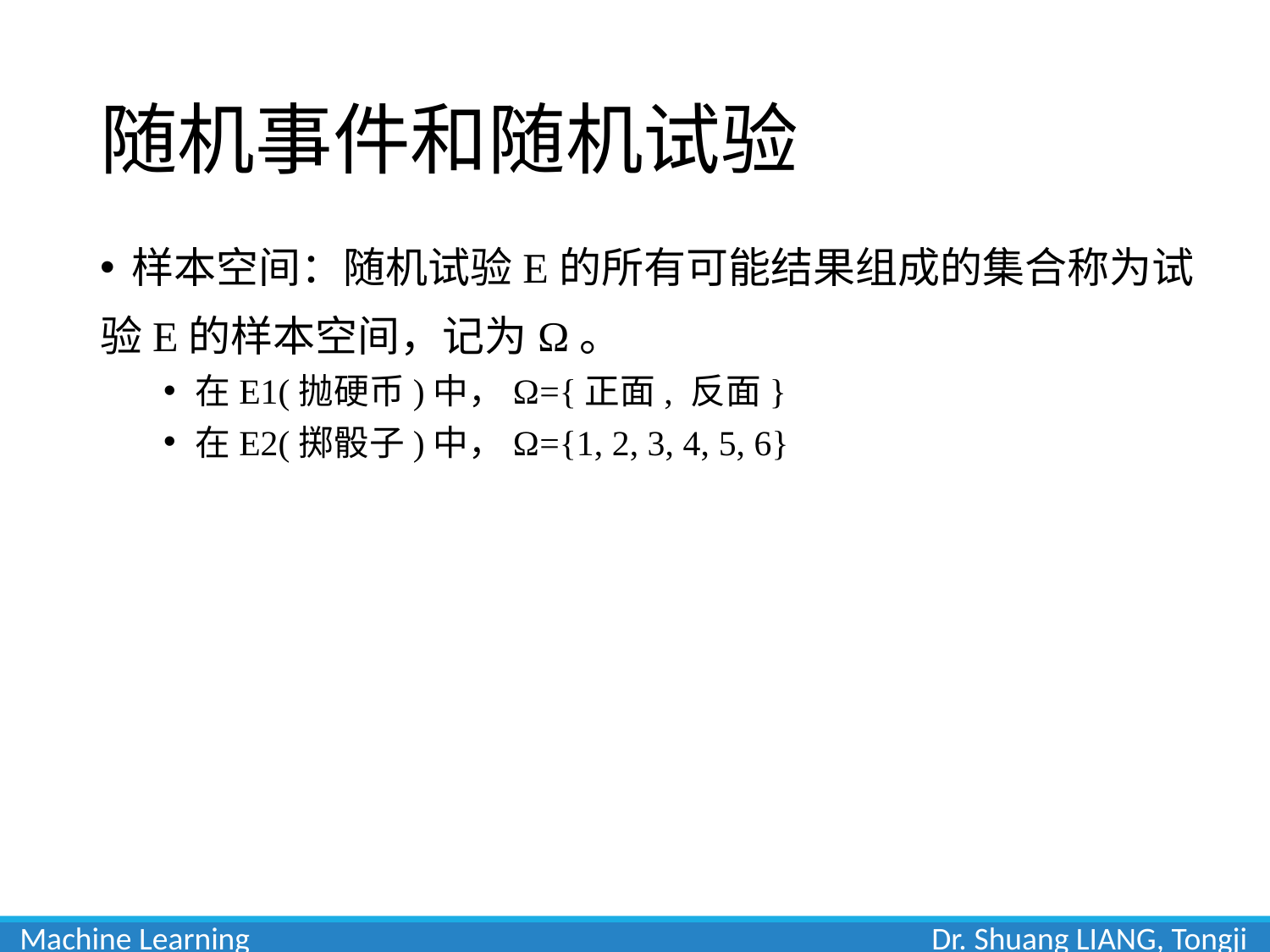

# 随机事件和随机试验
样本空间：随机试验E的所有可能结果组成的集合称为试
验E的样本空间，记为Ω。
在E1(抛硬币)中，Ω={正面, 反面}
在E2(掷骰子)中，Ω={1, 2, 3, 4, 5, 6}